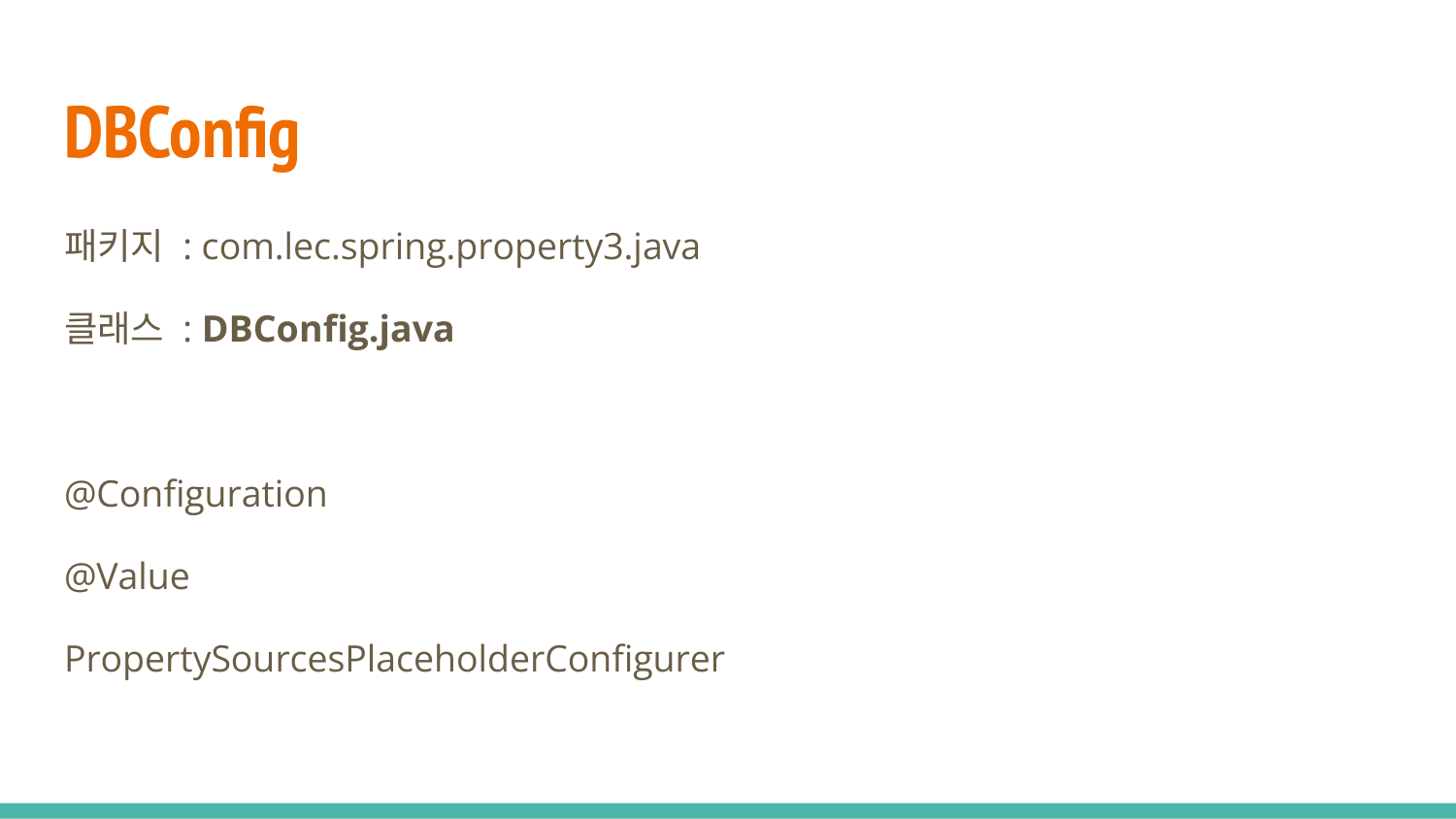

# DBConfig
패키지 : com.lec.spring.property3.java
클래스 : DBConfig.java

@Configuration
@Value
PropertySourcesPlaceholderConfigurer